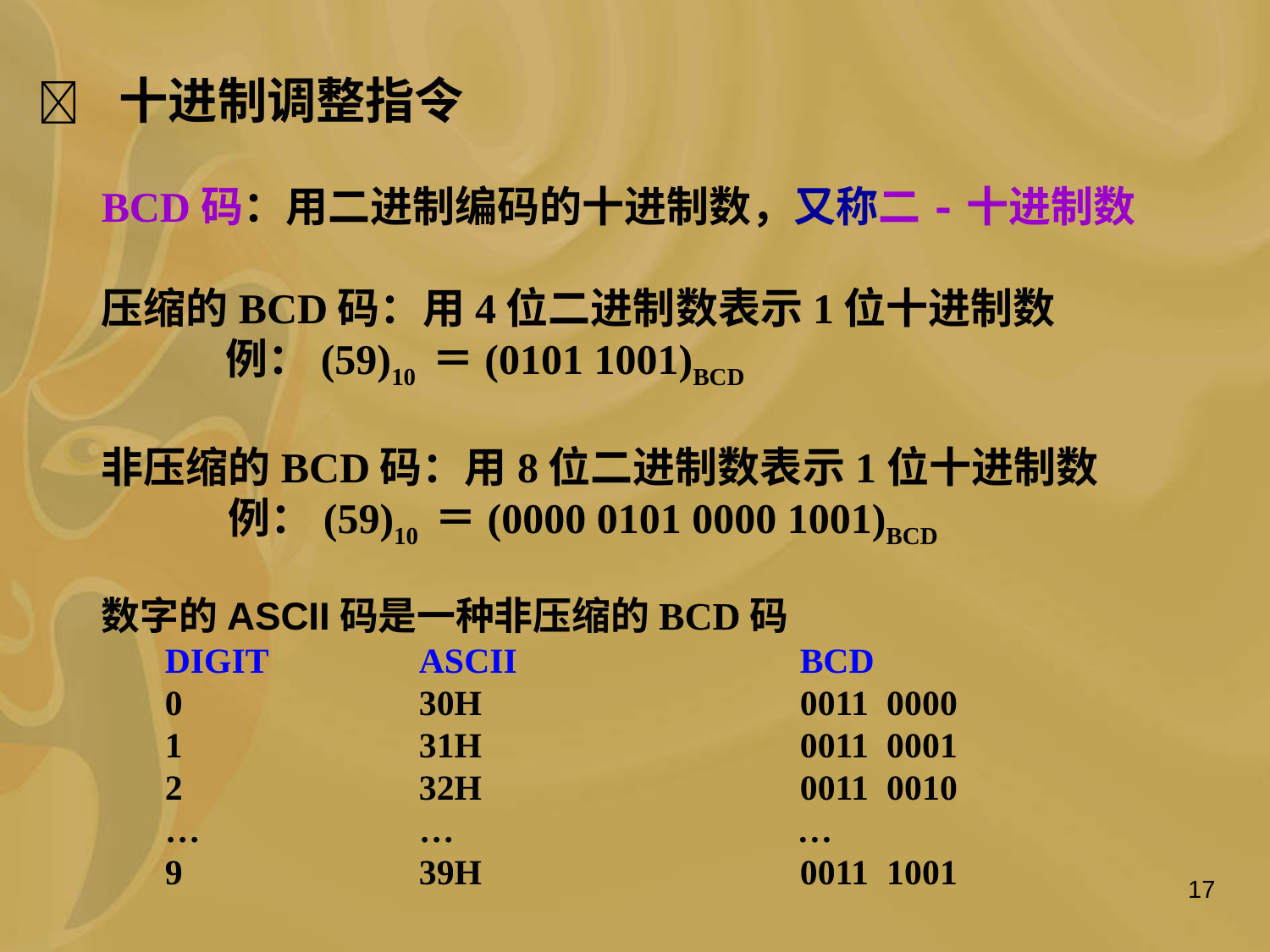

•   十进制调整指令

      BCD码：用二进制编码的十进制数，又称二-十进制数

压缩的BCD码：用4位二进制数表示1位十进制数
            例：(59)10 ＝(0101 1001)BCD

非压缩的BCD码：用8位二进制数表示1位十进制数
例：(59)10 ＝(0000 0101 0000 1001)BCD

数字的ASCII码是一种非压缩的BCD码
DIGIT		ASCII			BCD
0		30H			0011  0000
1		31H			0011  0001
2		32H			0011  0010
…		…		              …
9		39H			0011  1001

17